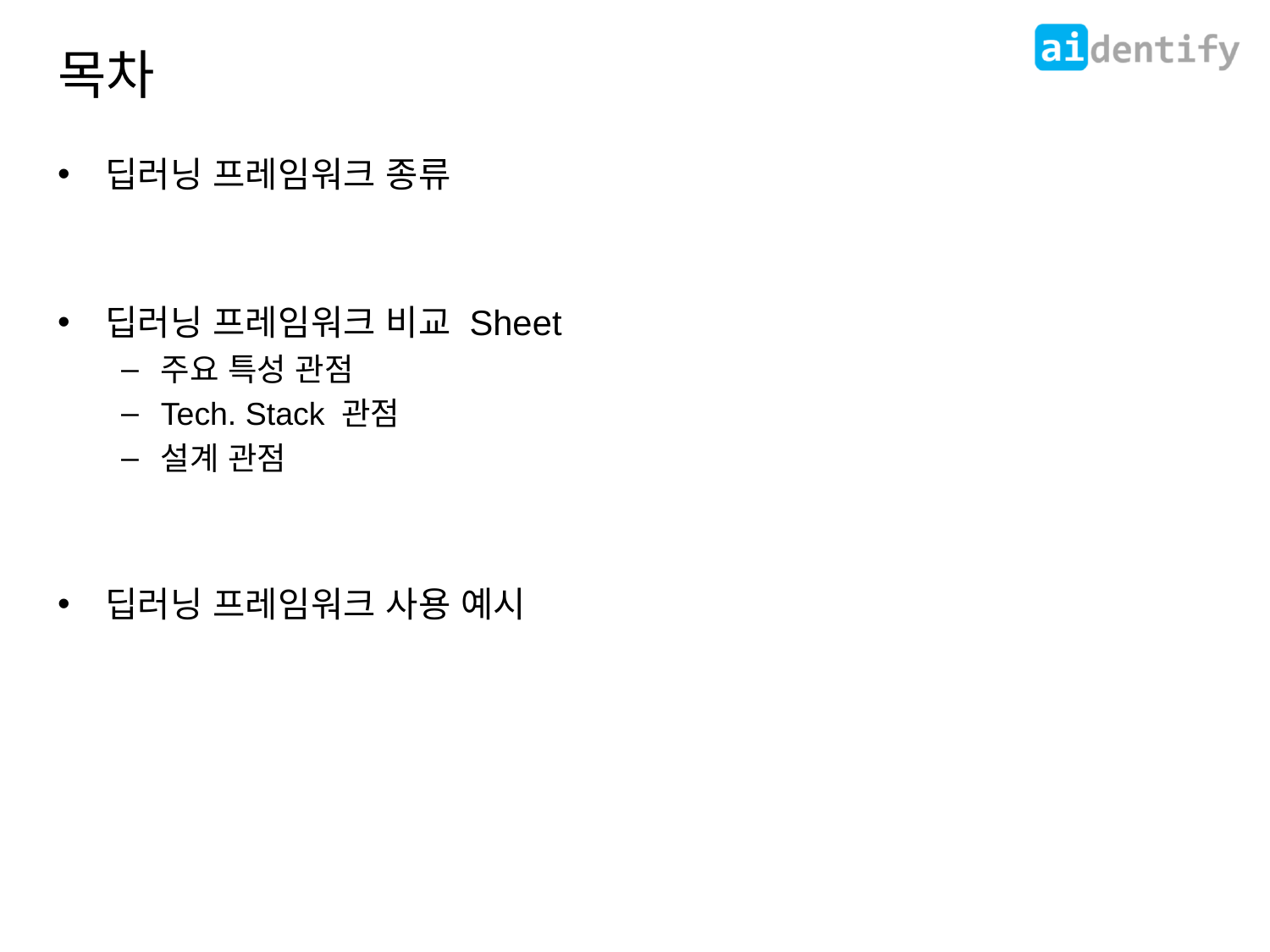

# 목차
딥러닝 프레임워크 종류

딥러닝 프레임워크 비교 Sheet
주요 특성 관점
Tech. Stack 관점
설계 관점

딥러닝 프레임워크 사용 예시